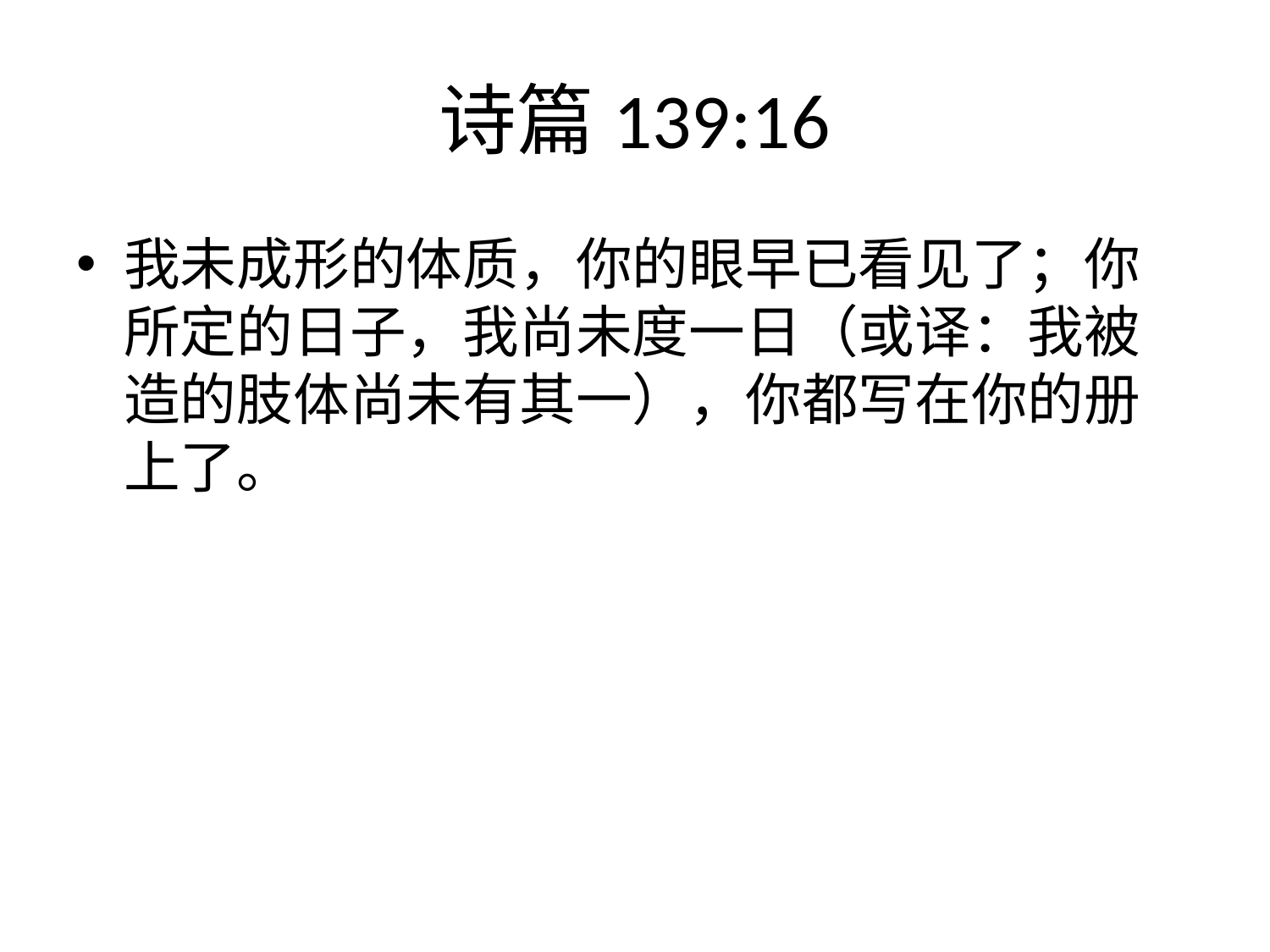

# 诗篇139:16
我未成形的体质，你的眼早已看见了；你所定的日子，我尚未度一日（或译：我被造的肢体尚未有其一），你都写在你的册上了。